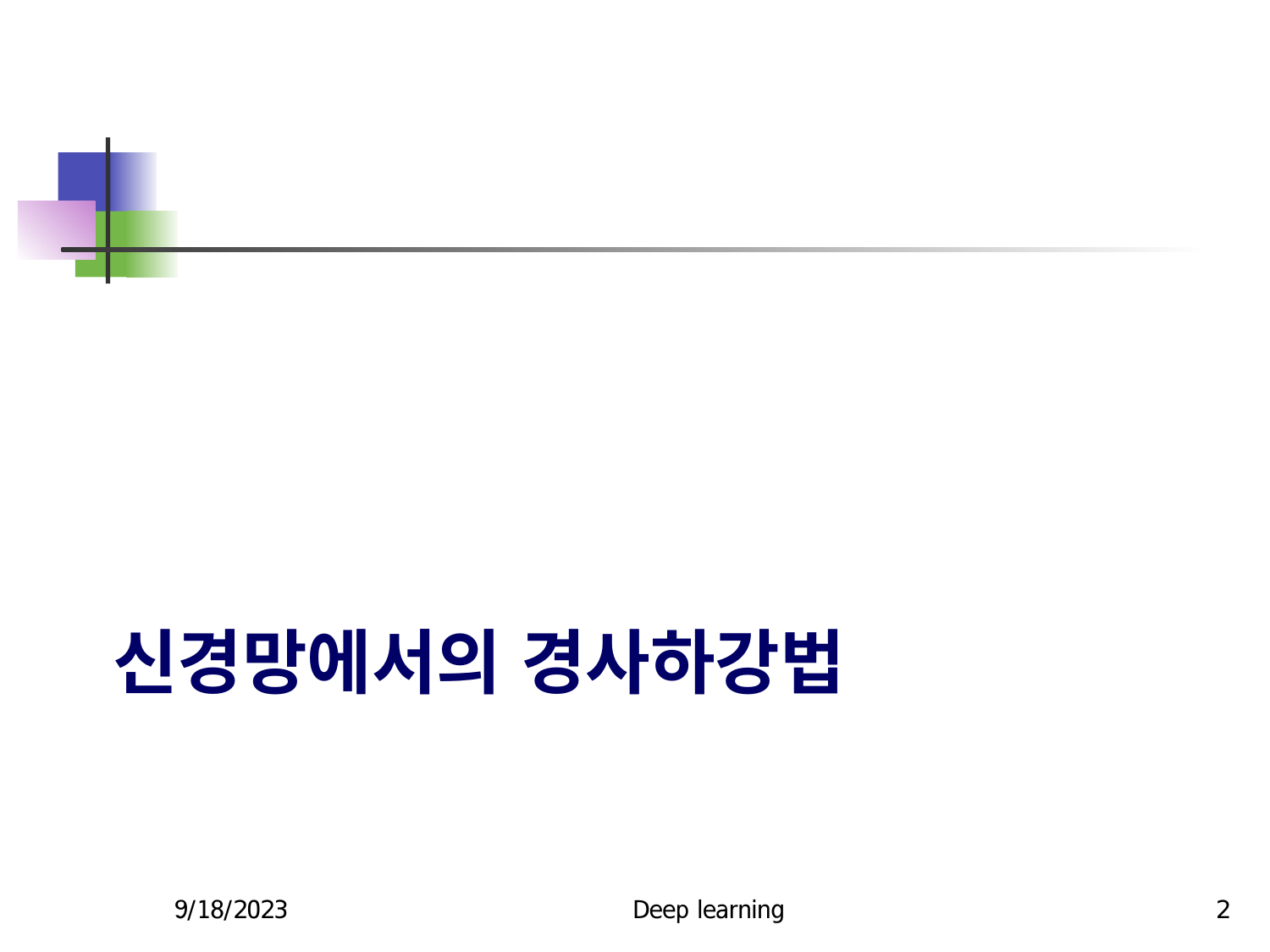

# 신경망에서의 경사하강법
9/18/2023
Deep learning
2